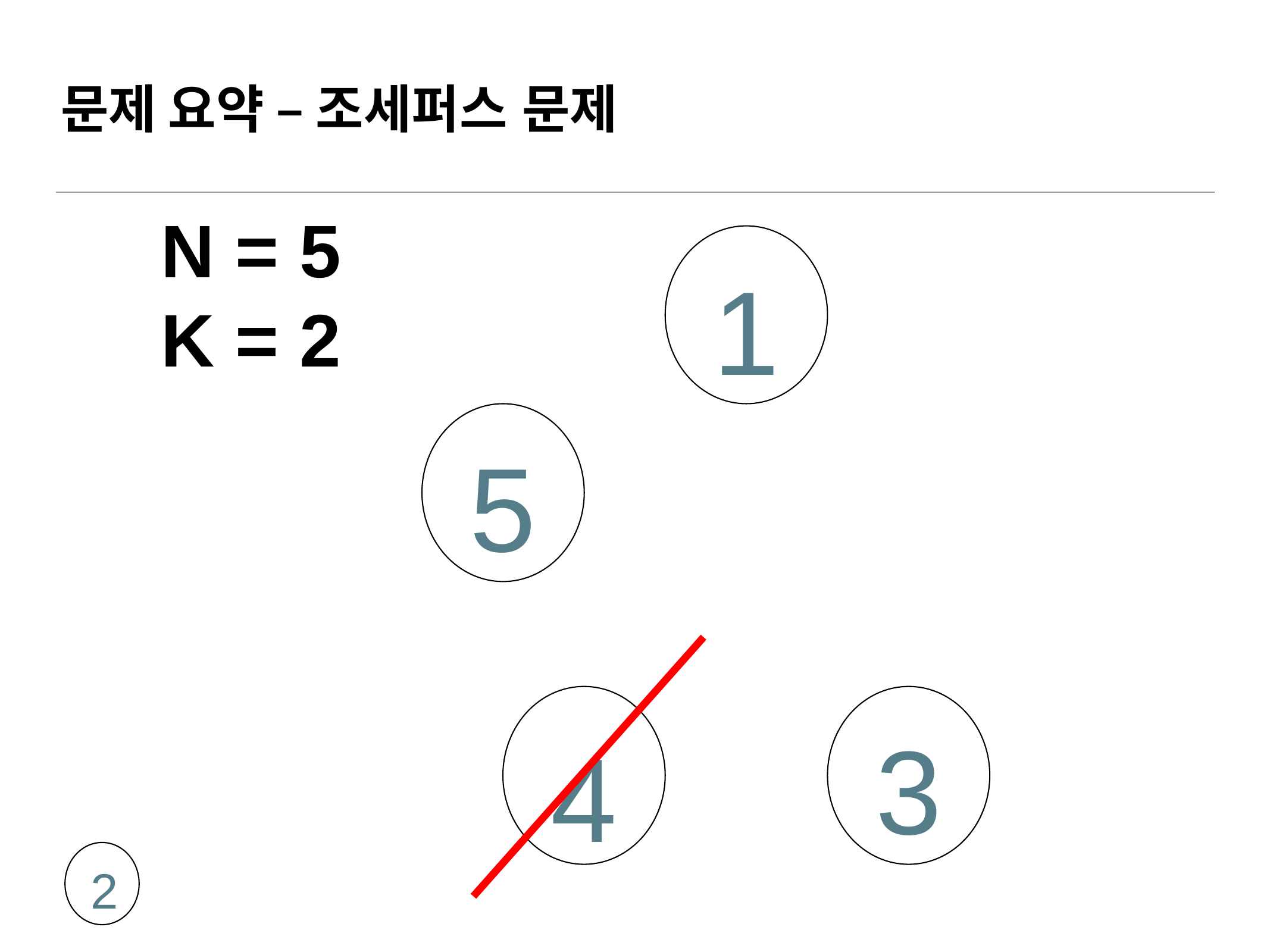

# 문제 요약 – 조세퍼스 문제
N = 5
K = 2

1

5

3
4

2